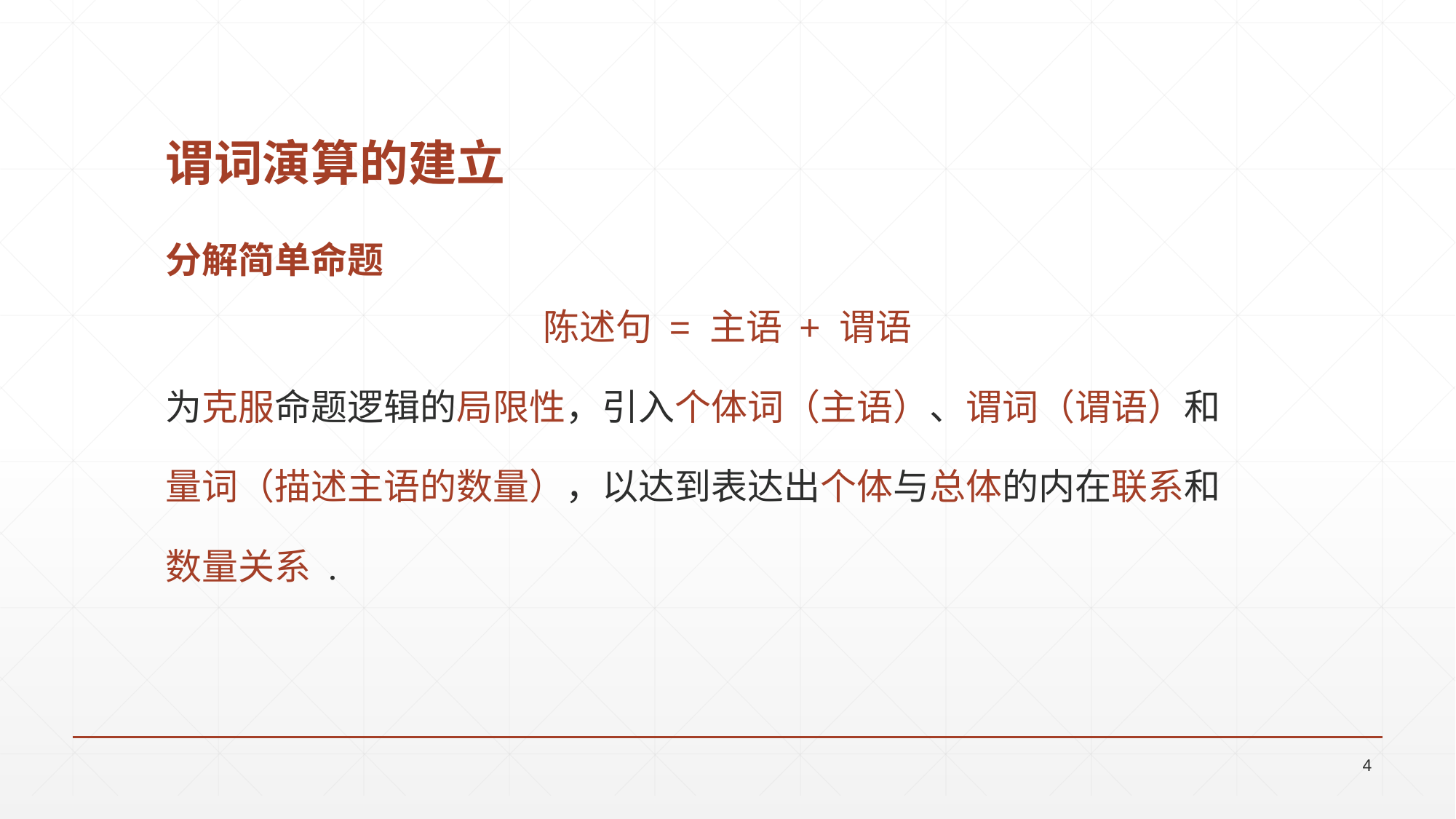

# 谓词演算的建立
分解简单命题
陈述句 = 主语 + 谓语
为克服命题逻辑的局限性，引入个体词（主语）、谓词（谓语）和
量词（描述主语的数量），以达到表达出个体与总体的内在联系和
数量关系 .

4